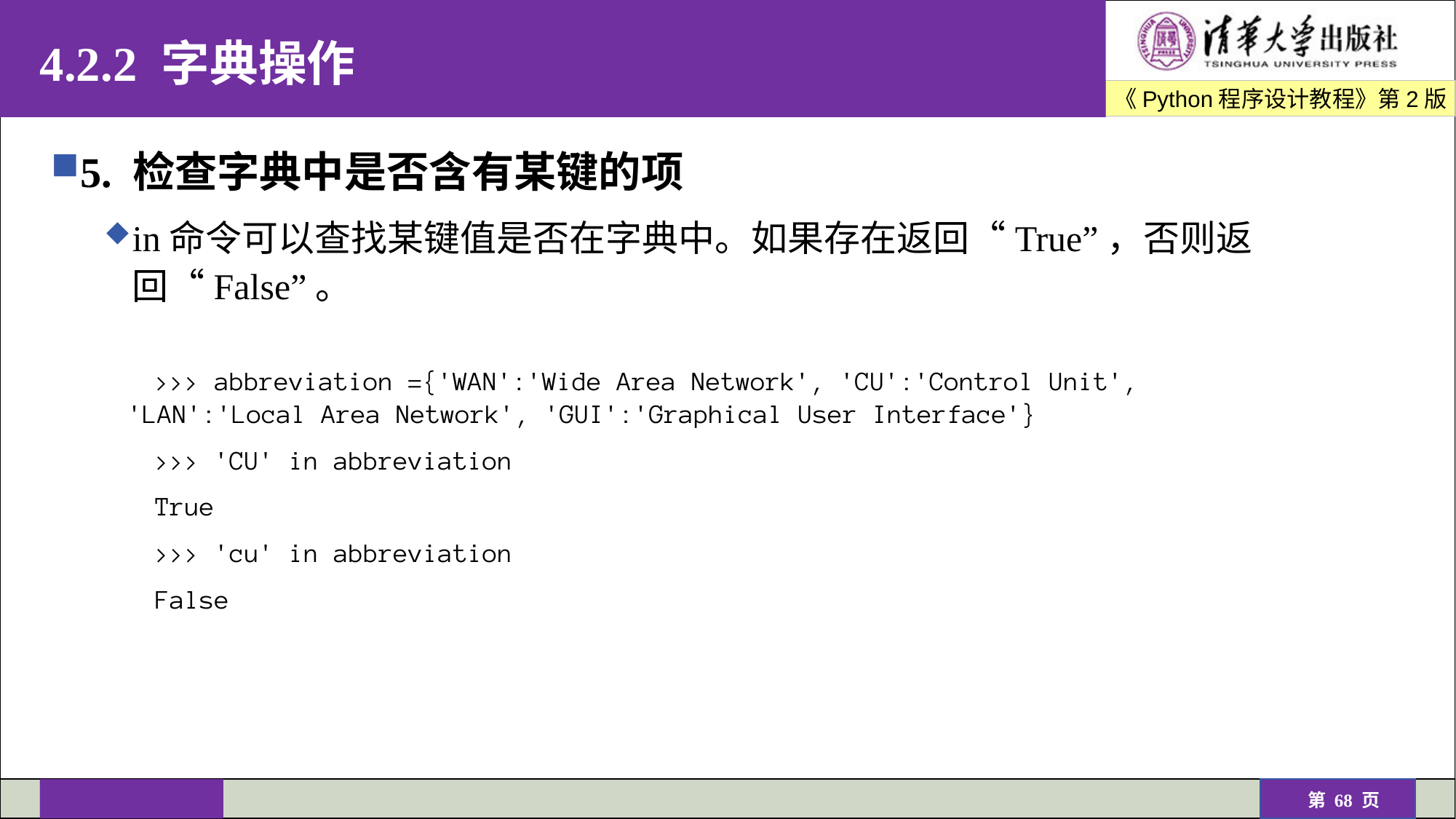

# 4.2.2 字典操作
5. 检查字典中是否含有某键的项
in命令可以查找某键值是否在字典中。如果存在返回“True”，否则返回“False”。
>>> abbreviation ={'WAN':'Wide Area Network', 'CU':'Control Unit', 'LAN':'Local Area Network', 'GUI':'Graphical User Interface'}
>>> 'CU' in abbreviation
True
>>> 'cu' in abbreviation
False